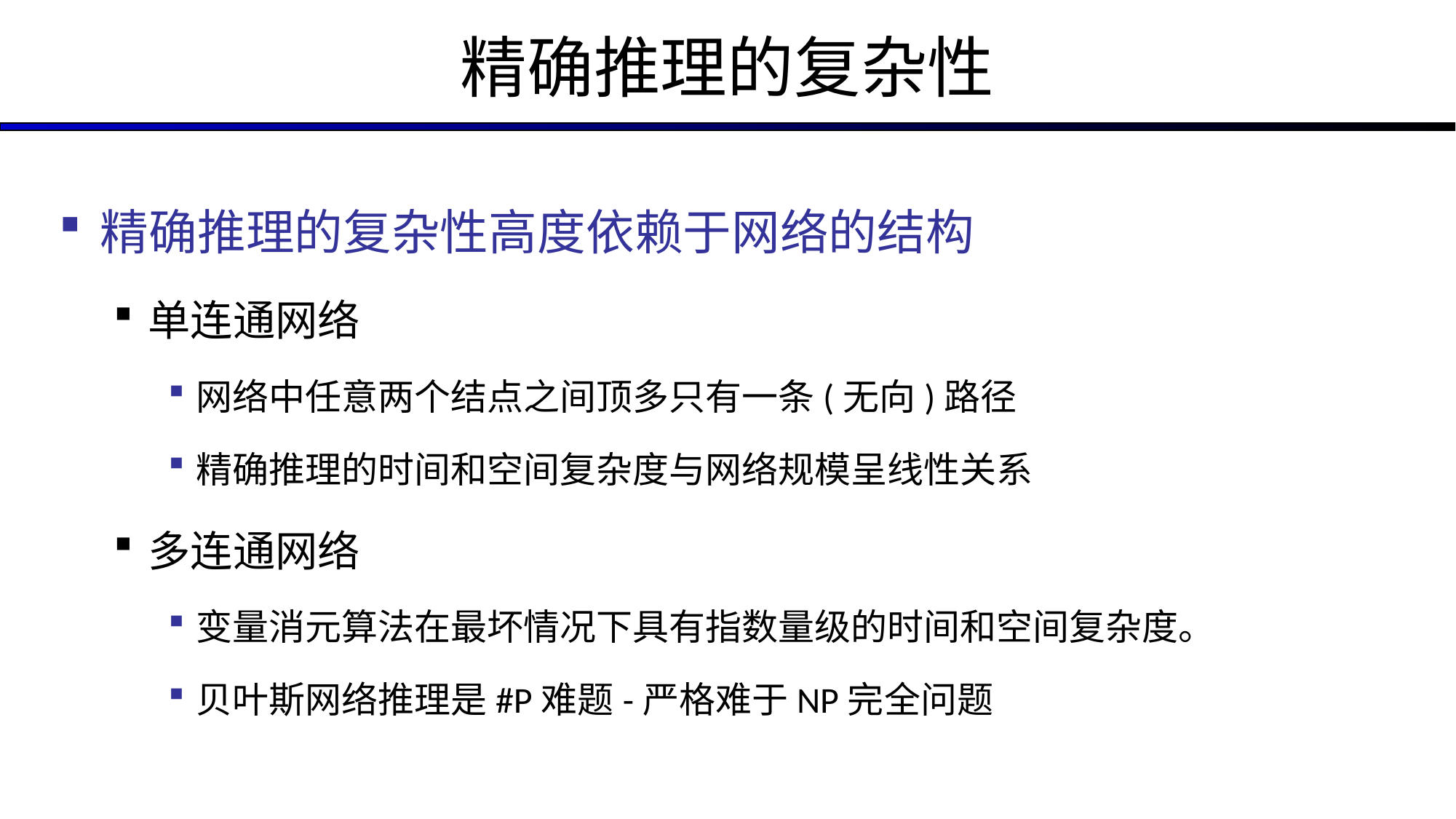

# 精确推理的复杂性
精确推理的复杂性高度依赖于网络的结构
单连通网络
网络中任意两个结点之间顶多只有一条(无向)路径
精确推理的时间和空间复杂度与网络规模呈线性关系
多连通网络
变量消元算法在最坏情况下具有指数量级的时间和空间复杂度。
贝叶斯网络推理是#P难题-严格难于NP完全问题